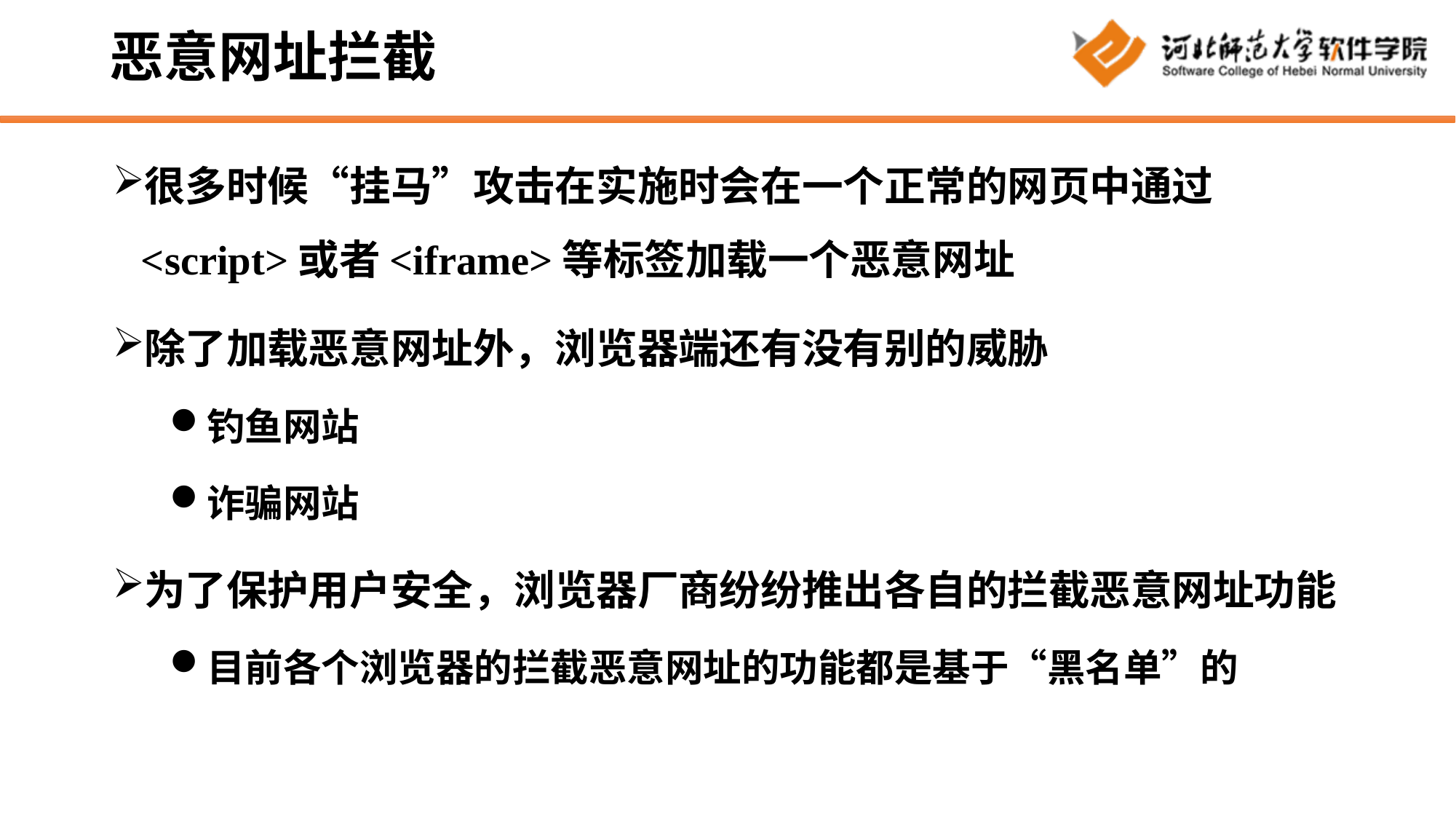

# 恶意网址拦截
很多时候“挂马”攻击在实施时会在一个正常的网页中通过<script>或者<iframe>等标签加载一个恶意网址
除了加载恶意网址外，浏览器端还有没有别的威胁
钓鱼网站
诈骗网站
为了保护用户安全，浏览器厂商纷纷推出各自的拦截恶意网址功能
目前各个浏览器的拦截恶意网址的功能都是基于“黑名单”的